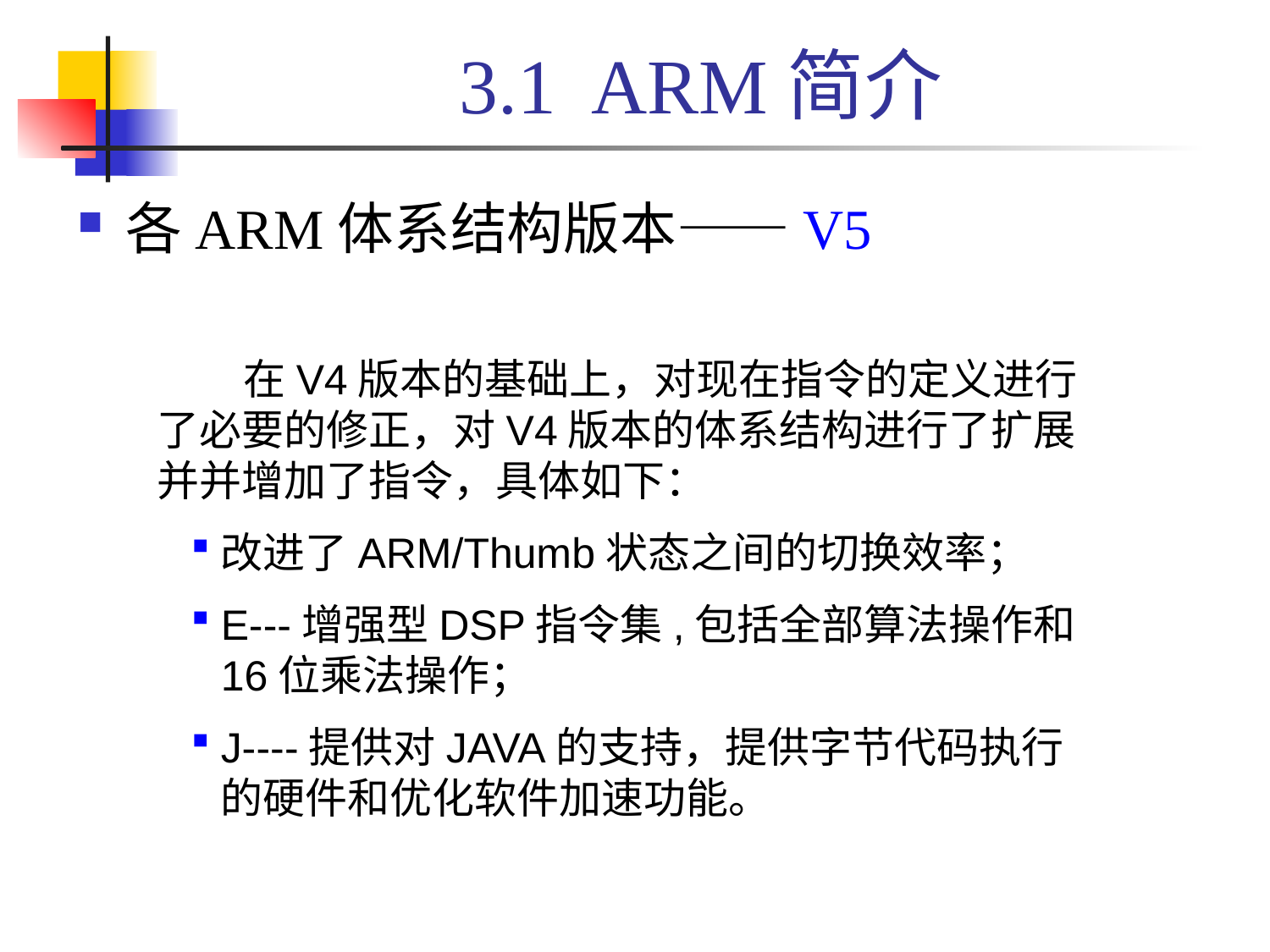

# 3.1  ARM简介
各ARM体系结构版本——V5
        在V4版本的基础上，对现在指令的定义进行了必要的修正，对V4版本的体系结构进行了扩展并并增加了指令，具体如下：
改进了ARM/Thumb状态之间的切换效率；
E---增强型DSP指令集,包括全部算法操作和16位乘法操作；
J----提供对JAVA的支持，提供字节代码执行的硬件和优化软件加速功能。